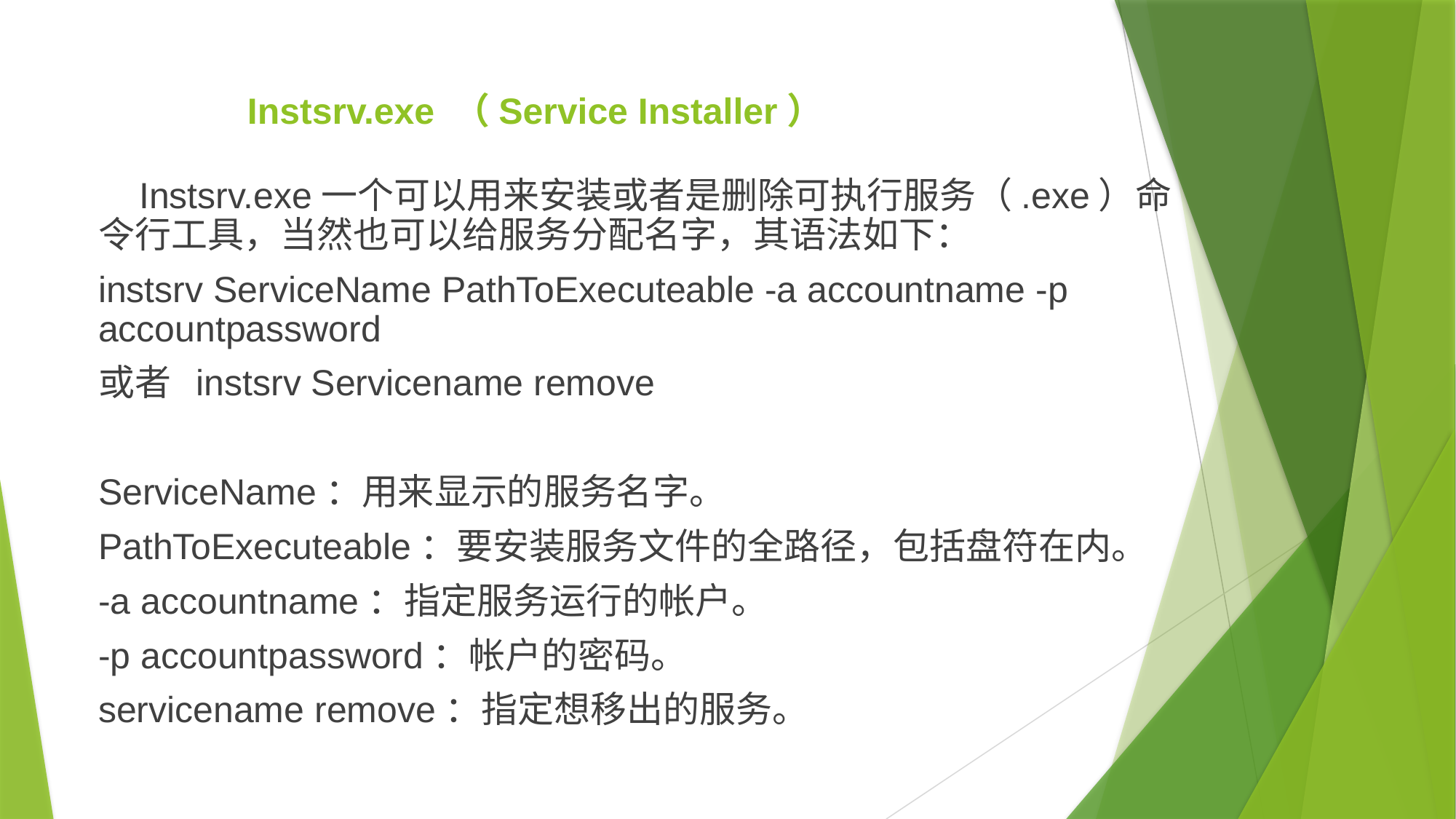

# Instsrv.exe （Service Installer）
    Instsrv.exe一个可以用来安装或者是删除可执行服务（.exe）命令行工具，当然也可以给服务分配名字，其语法如下：
instsrv ServiceName PathToExecuteable -a accountname -p accountpassword
或者  instsrv Servicename remove

ServiceName：用来显示的服务名字。
PathToExecuteable：要安装服务文件的全路径，包括盘符在内。
-a accountname：指定服务运行的帐户。
-p accountpassword：帐户的密码。
servicename remove：指定想移出的服务。